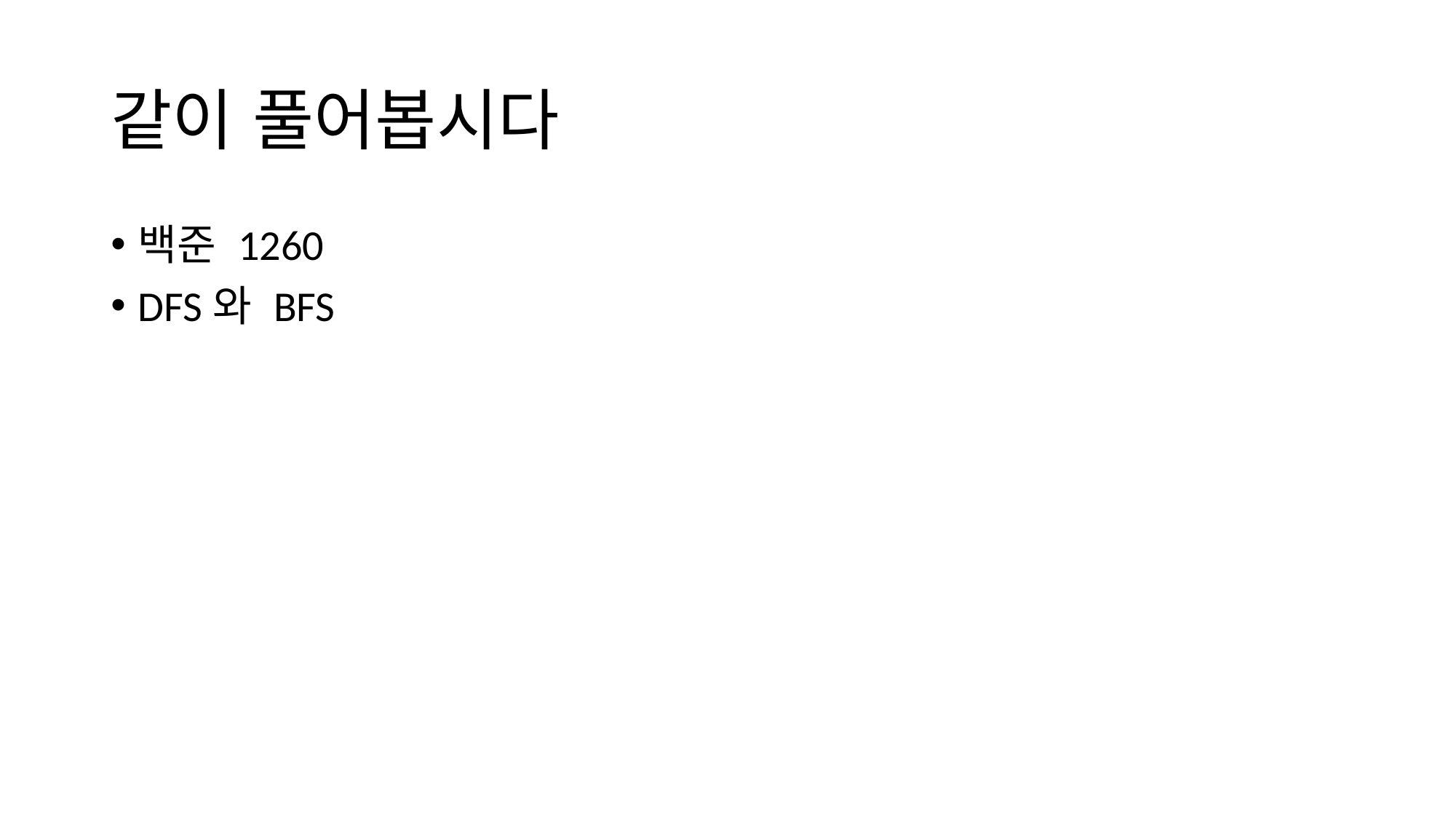

# 같이 풀어봅시다
백준 1260
DFS와 BFS